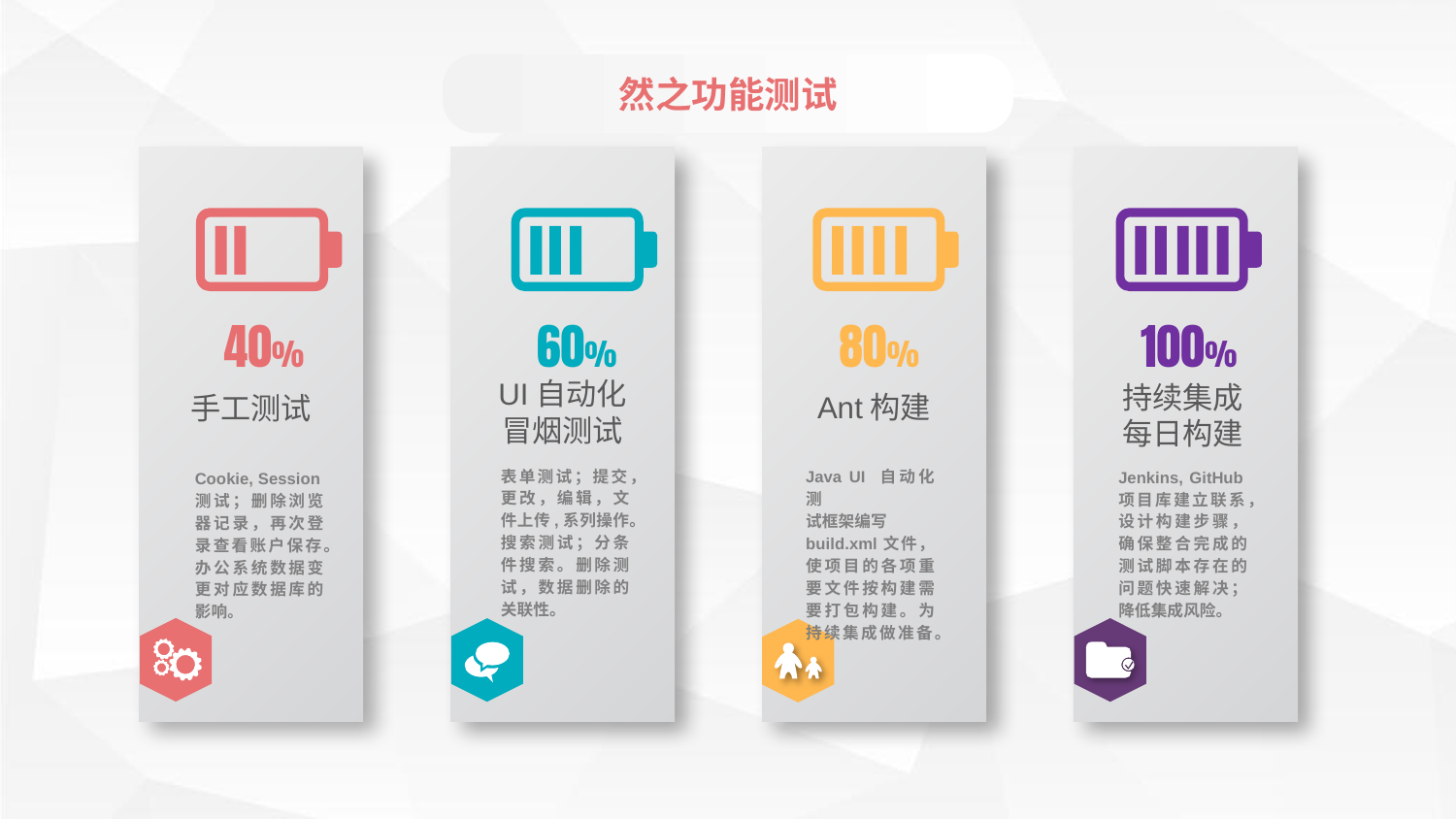

然之功能测试

40%
60%
80%
100%
UI自动化
冒烟测试
持续集成
每日构建
Ant构建
手工测试
表单测试；提交，更改，编辑，文件上传,系列操作。搜索测试；分条件搜索。删除测试，数据删除的关联性。
Java UI 自动化测
试框架编写
build.xml文件，使项目的各项重要文件按构建需要打包构建。为持续集成做准备。
Jenkins, GitHub项目库建立联系，设计构建步骤，确保整合完成的测试脚本存在的问题快速解决；降低集成风险。
Cookie, Session测试；删除浏览器记录，再次登录查看账户保存。
办公系统数据变更对应数据库的影响。